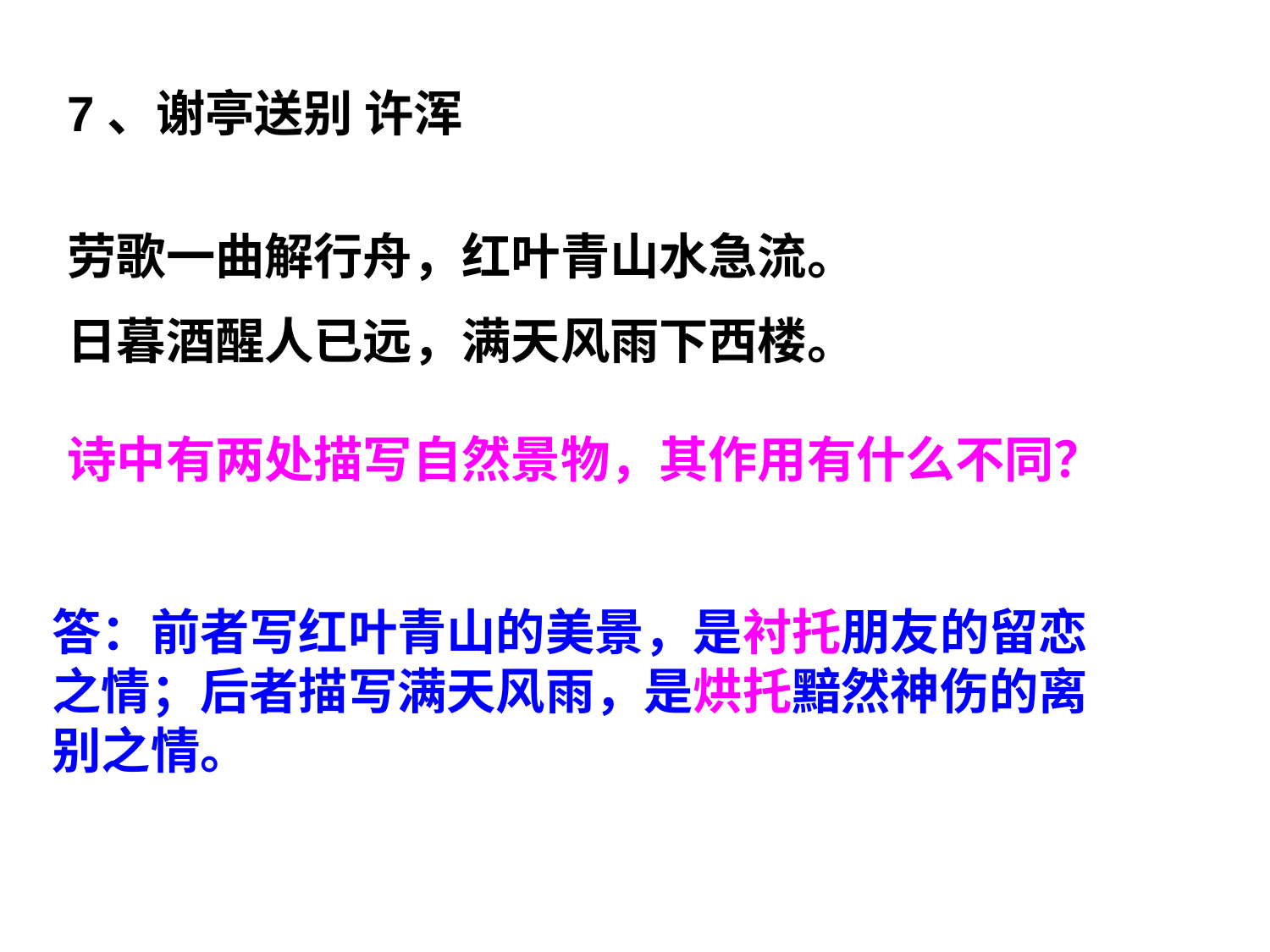

7、谢亭送别 许浑
劳歌一曲解行舟，红叶青山水急流。
日暮酒醒人已远，满天风雨下西楼。  
诗中有两处描写自然景物，其作用有什么不同？
答：前者写红叶青山的美景，是衬托朋友的留恋之情；后者描写满天风雨，是烘托黯然神伤的离别之情。